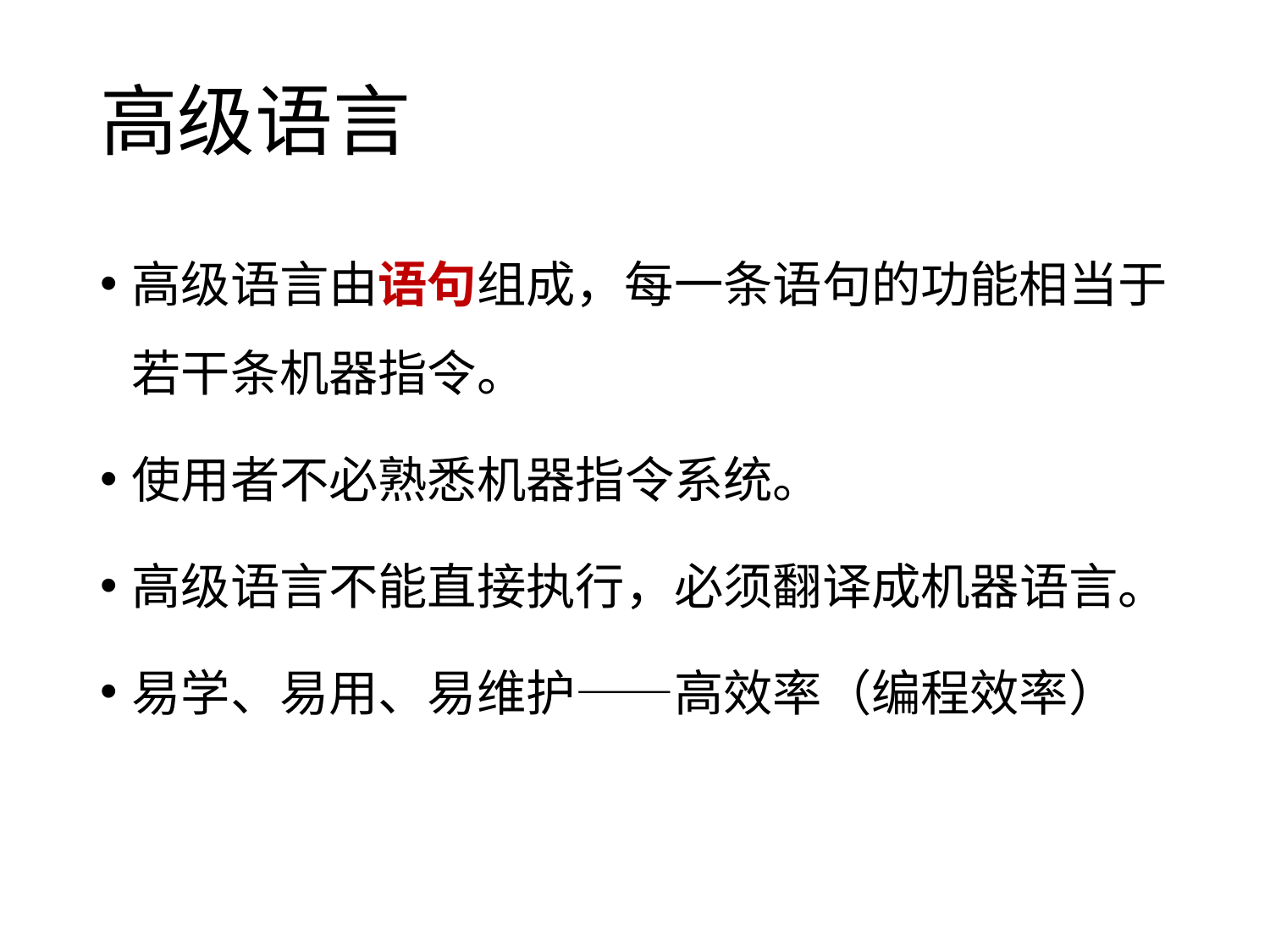

# 高级语言
高级语言由语句组成，每一条语句的功能相当于若干条机器指令。
使用者不必熟悉机器指令系统。
高级语言不能直接执行，必须翻译成机器语言。
易学、易用、易维护——高效率（编程效率）